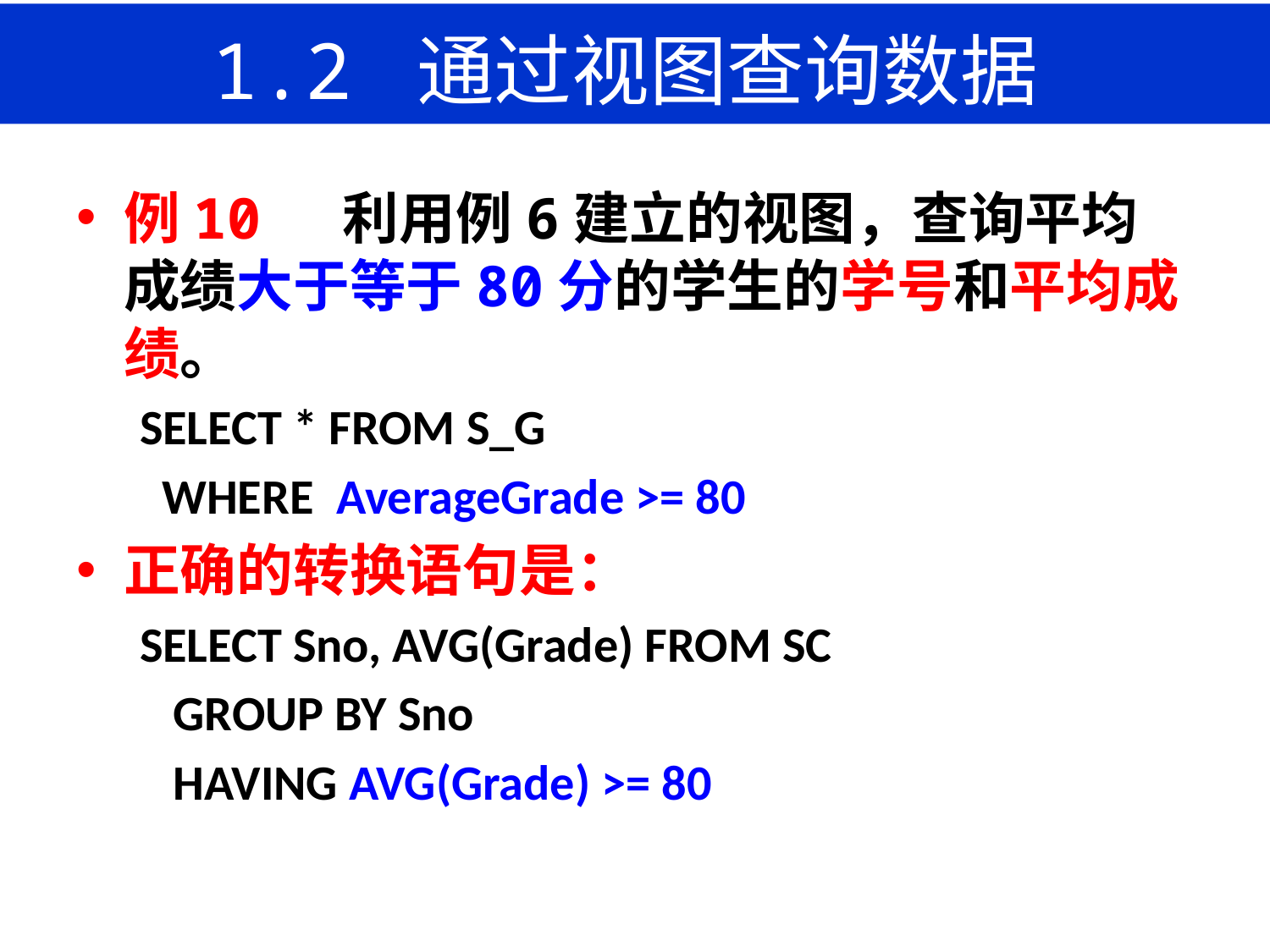

# 1.2 通过视图查询数据
例10  利用例6建立的视图，查询平均成绩大于等于80分的学生的学号和平均成绩。
SELECT * FROM S_G
  WHERE  AverageGrade >= 80
正确的转换语句是：
SELECT Sno, AVG(Grade) FROM SC
   GROUP BY Sno
   HAVING AVG(Grade) >= 80